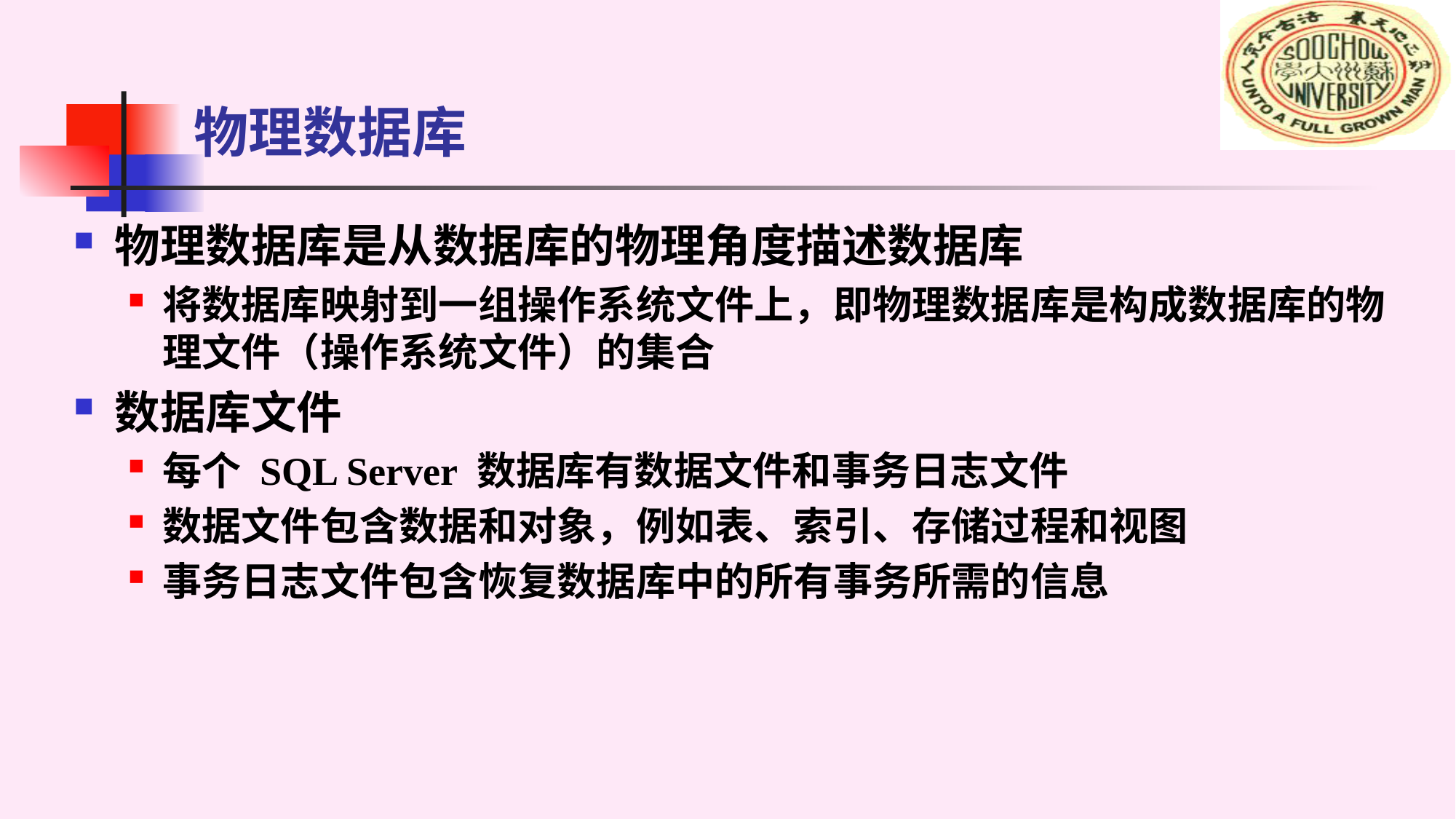

# 物理数据库
物理数据库是从数据库的物理角度描述数据库
将数据库映射到一组操作系统文件上，即物理数据库是构成数据库的物理文件（操作系统文件）的集合
数据库文件
每个 SQL Server 数据库有数据文件和事务日志文件
数据文件包含数据和对象，例如表、索引、存储过程和视图
事务日志文件包含恢复数据库中的所有事务所需的信息